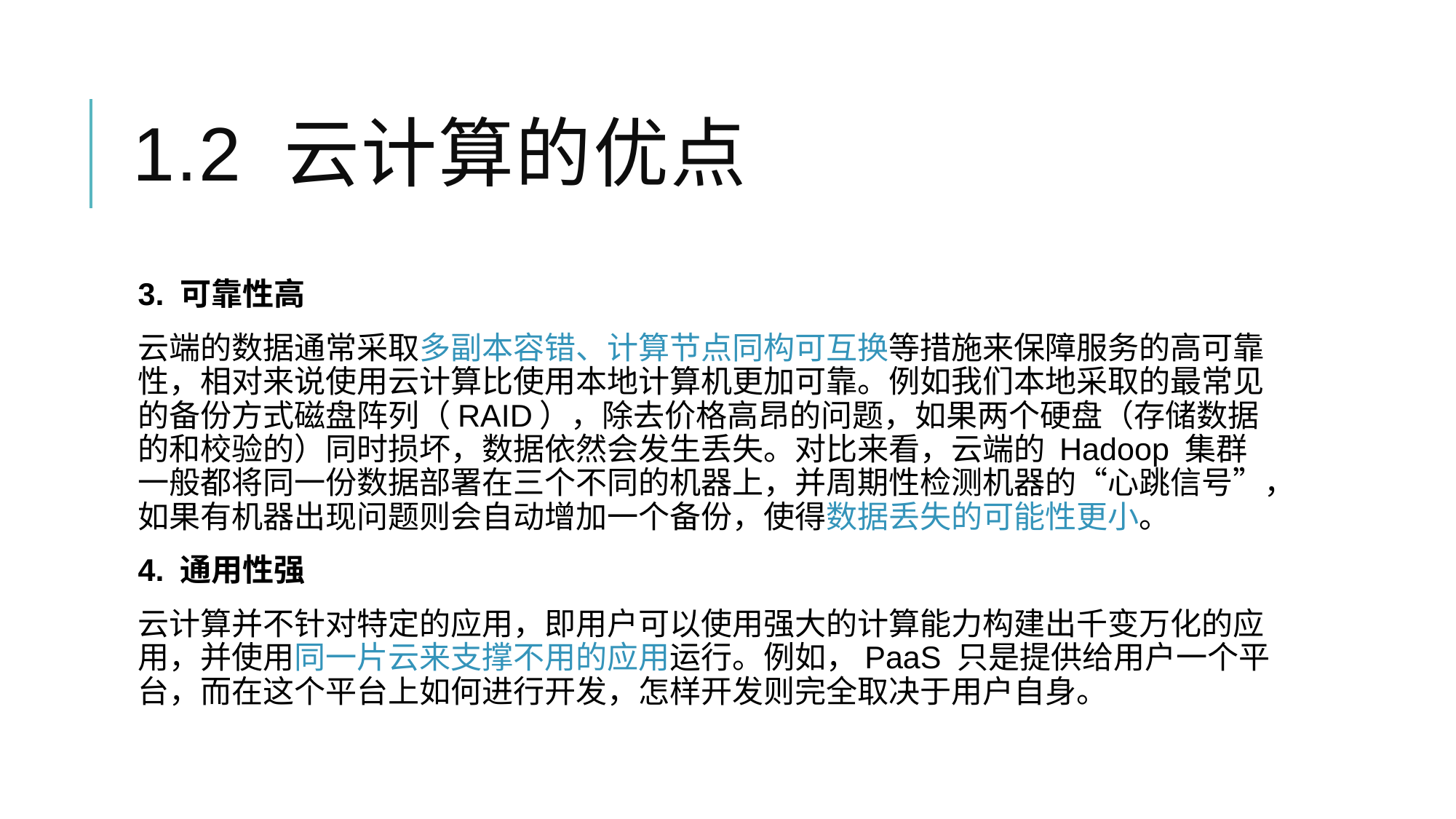

# 1.2 云计算的优点
3. 可靠性高
云端的数据通常采取多副本容错、计算节点同构可互换等措施来保障服务的高可靠性，相对来说使用云计算比使用本地计算机更加可靠。例如我们本地采取的最常见的备份方式磁盘阵列（RAID），除去价格高昂的问题，如果两个硬盘（存储数据的和校验的）同时损坏，数据依然会发生丢失。对比来看，云端的 Hadoop 集群一般都将同一份数据部署在三个不同的机器上，并周期性检测机器的“心跳信号”，如果有机器出现问题则会自动增加一个备份，使得数据丢失的可能性更小。
4. 通用性强
云计算并不针对特定的应用，即用户可以使用强大的计算能力构建出千变万化的应用，并使用同一片云来支撑不用的应用运行。例如，PaaS 只是提供给用户一个平台，而在这个平台上如何进行开发，怎样开发则完全取决于用户自身。